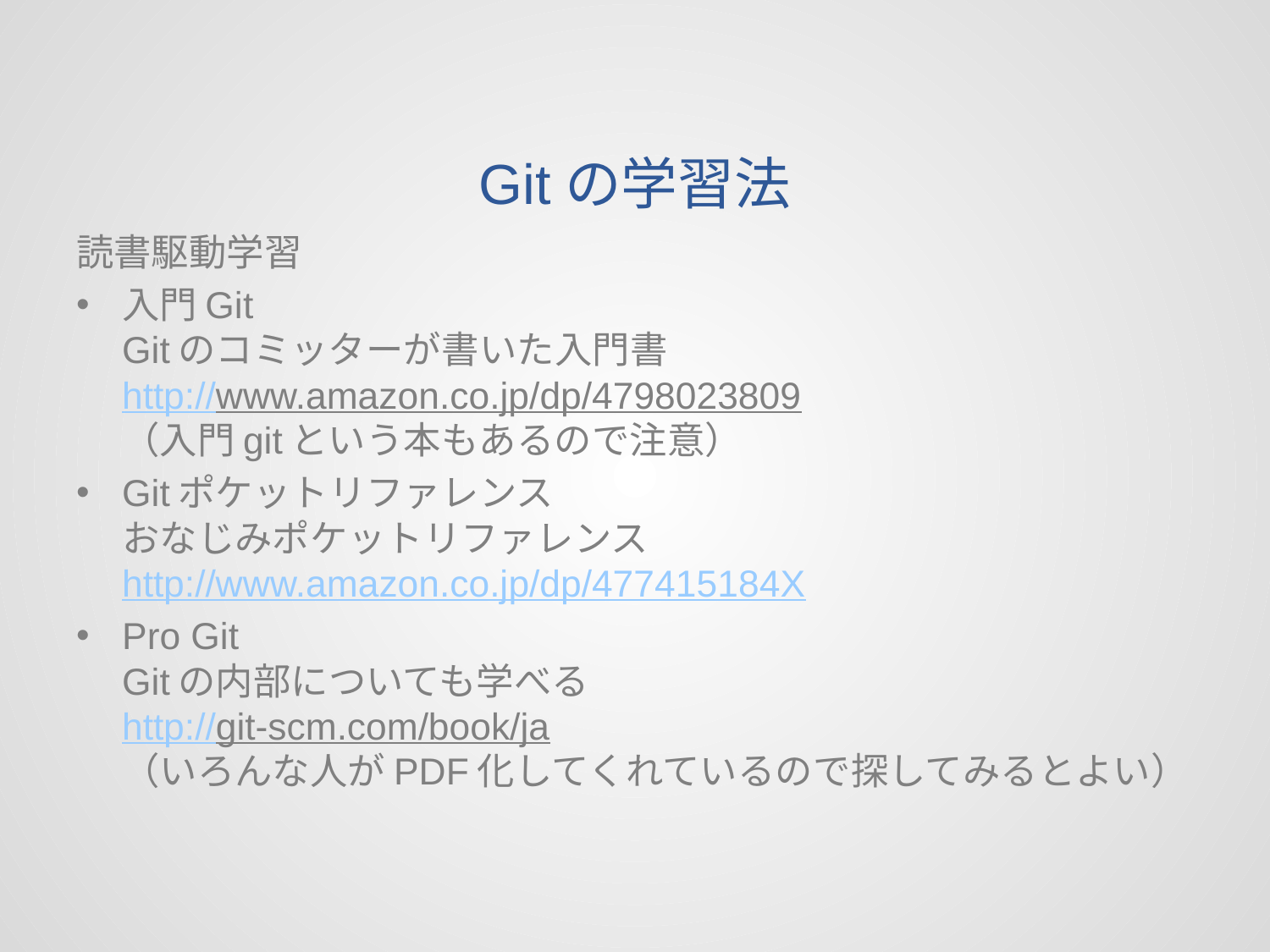

# Gitの学習法
読書駆動学習
入門Git
Gitのコミッターが書いた入門書
http://www.amazon.co.jp/dp/4798023809
（入門gitという本もあるので注意）
Gitポケットリファレンス
おなじみポケットリファレンス
http://www.amazon.co.jp/dp/477415184X
Pro Git
Gitの内部についても学べる
http://git-scm.com/book/ja
（いろんな人がPDF化してくれているので探してみるとよい）